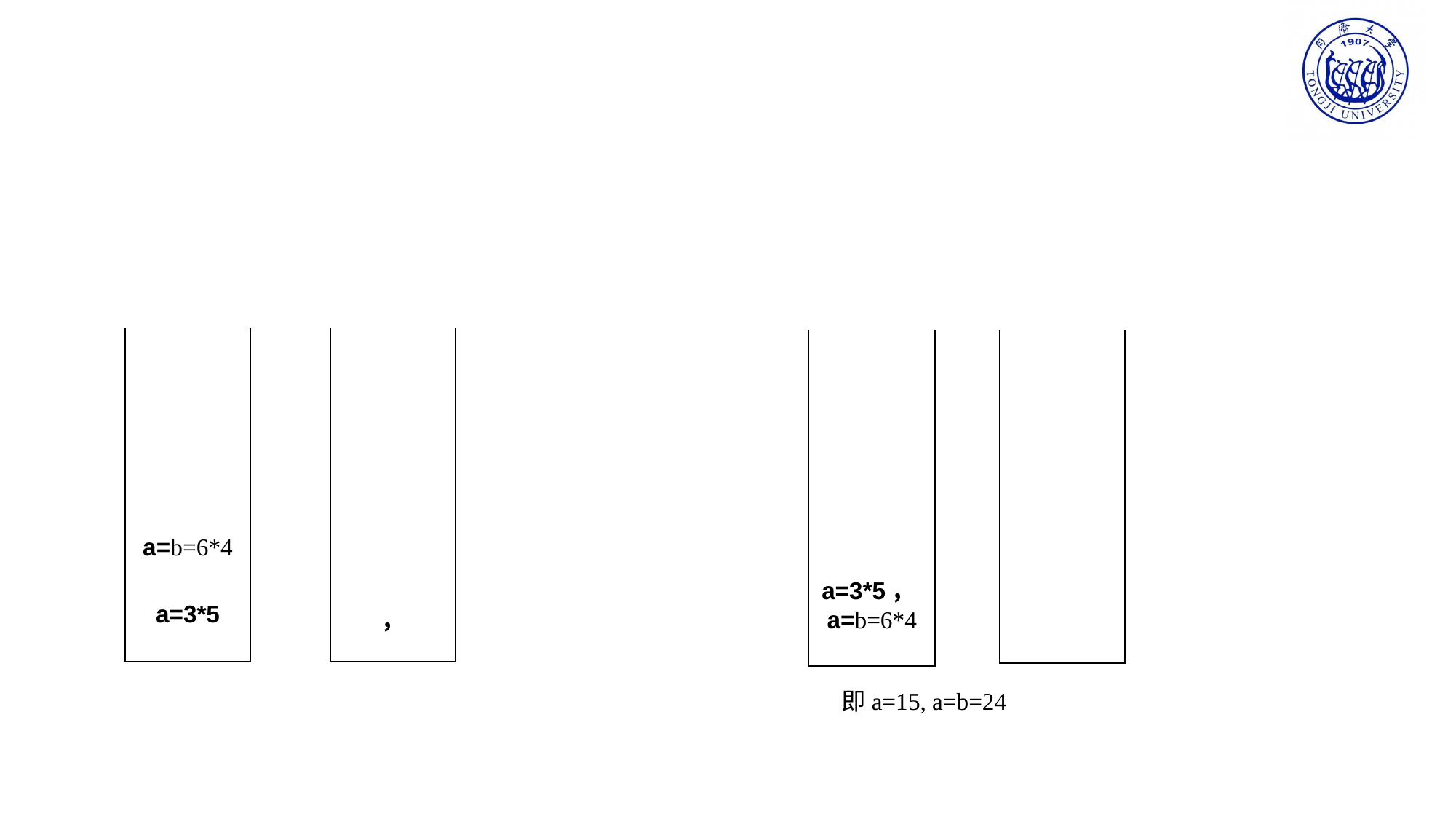

|  |
| --- |
|  |
|  |
| a=b=6\*4 |
| a=3\*5 |
|  |
| --- |
|  |
|  |
|  |
| ， |
|  |
| --- |
|  |
|  |
|  |
| a=3\*5，a=b=6\*4 |
|  |
| --- |
|  |
|  |
|  |
|  |
# 即a=15, a=b=24